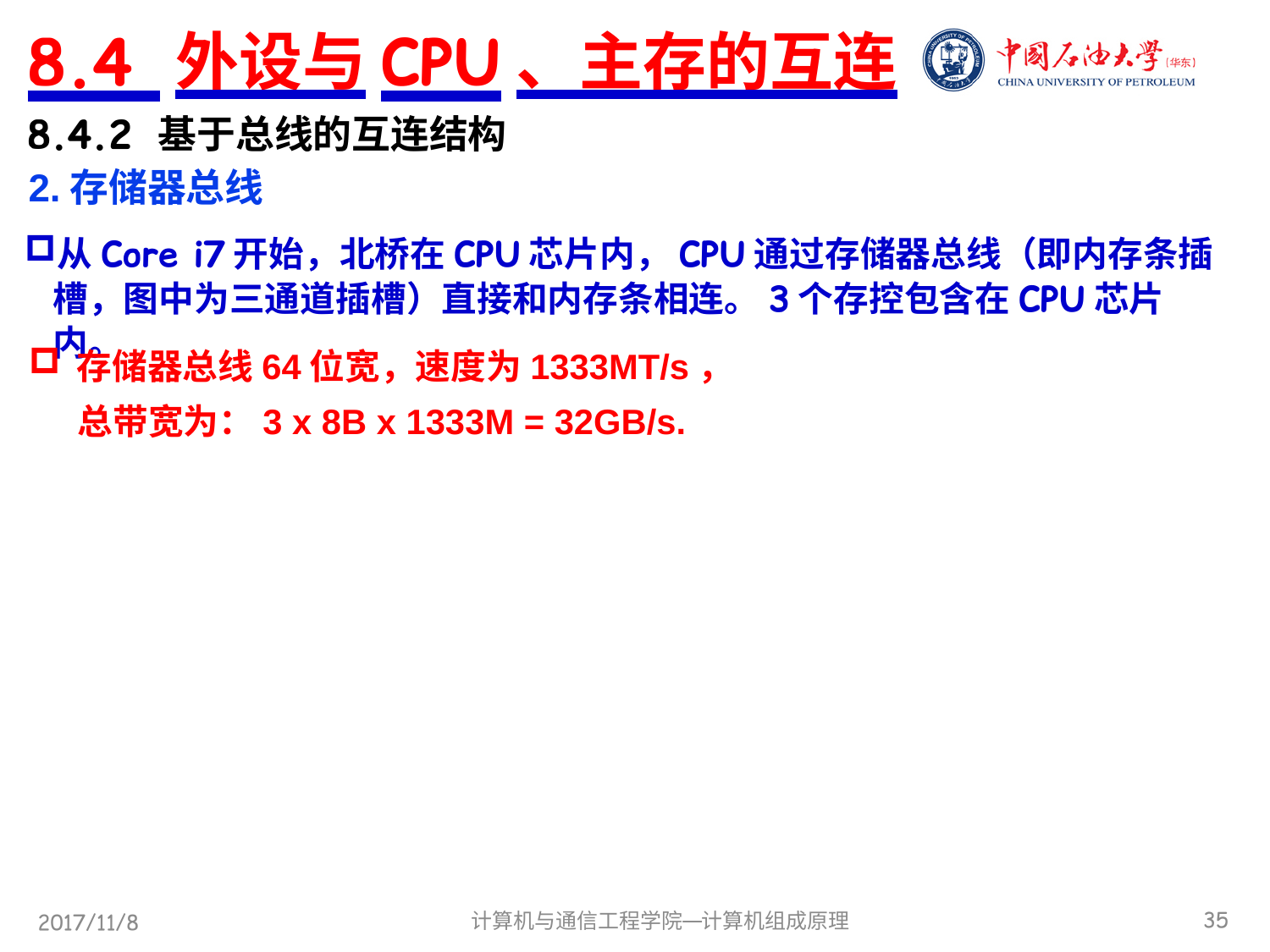

# 8.4 外设与CPU、主存的互连
8.4.2 基于总线的互连结构
2.存储器总线
从Core i7开始，北桥在CPU芯片内，CPU通过存储器总线（即内存条插槽，图中为三通道插槽）直接和内存条相连。3个存控包含在CPU芯片内。
存储器总线64位宽，速度为1333MT/s，
     总带宽为：3 x 8B x 1333M = 32GB/s.
计算机与通信工程学院—计算机组成原理
35
2017/11/8